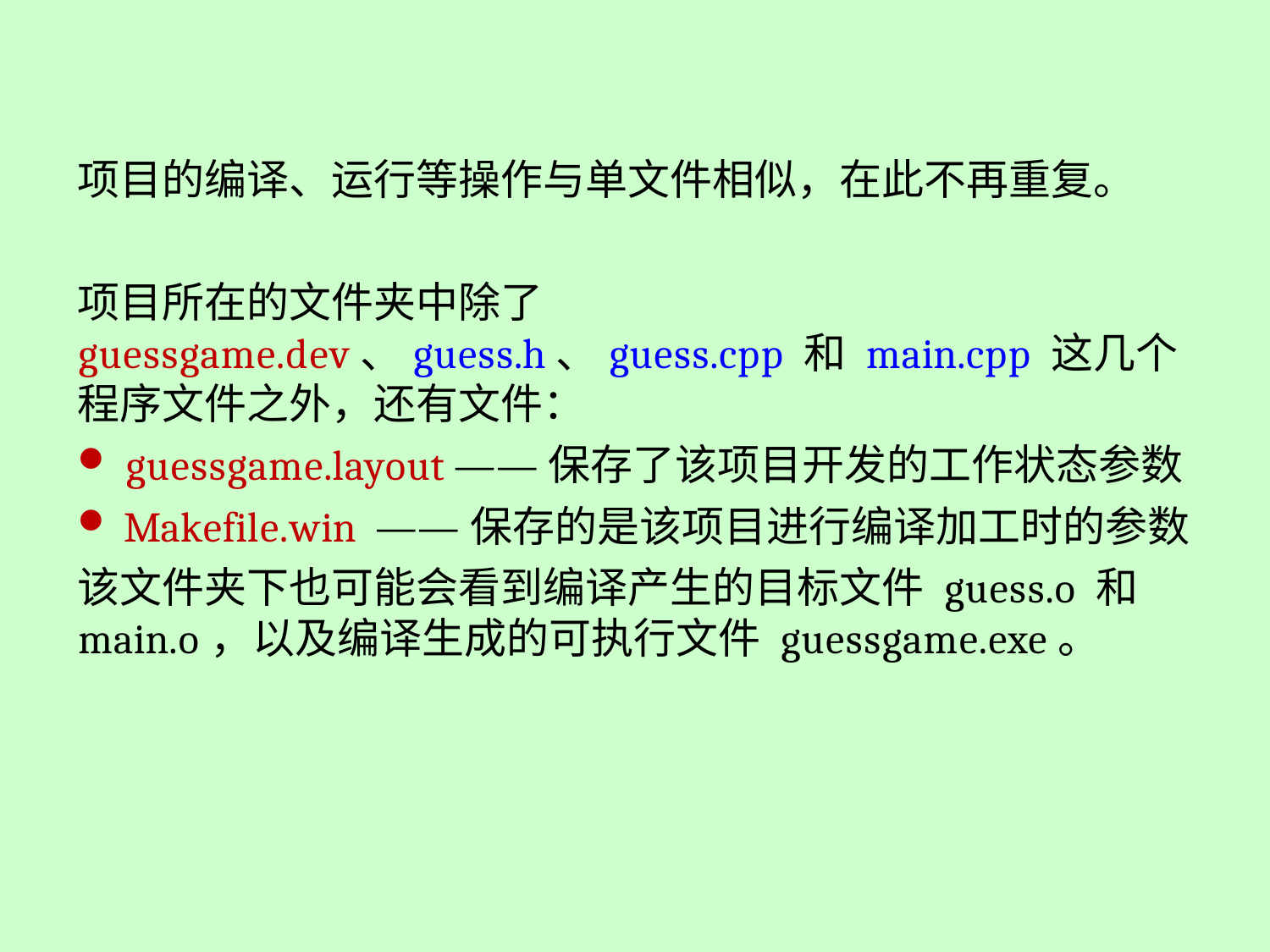

项目的编译、运行等操作与单文件相似，在此不再重复。

项目所在的文件夹中除了 guessgame.dev、guess.h、guess.cpp 和 main.cpp 这几个程序文件之外，还有文件：
guessgame.layout ——保存了该项目开发的工作状态参数
Makefile.win  ——保存的是该项目进行编译加工时的参数
该文件夹下也可能会看到编译产生的目标文件 guess.o 和 main.o，以及编译生成的可执行文件 guessgame.exe。
58